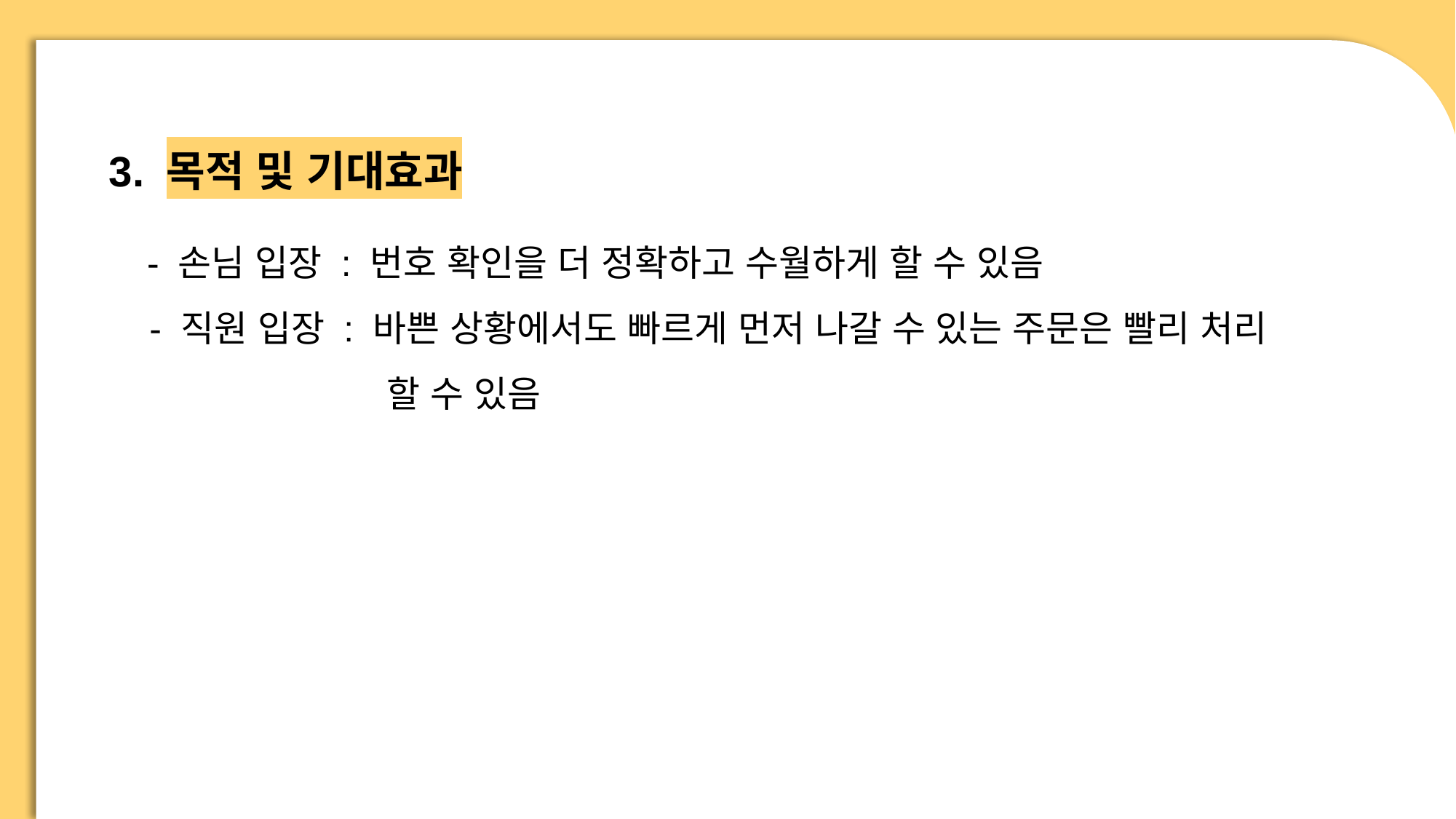

3. 목적 및 기대효과
     - 손님 입장 : 번호 확인을 더 정확하고 수월하게 할 수 있음
    - 직원 입장 : 바쁜 상황에서도 빠르게 먼저 나갈 수 있는 주문은 빨리 처리
		     할 수 있음